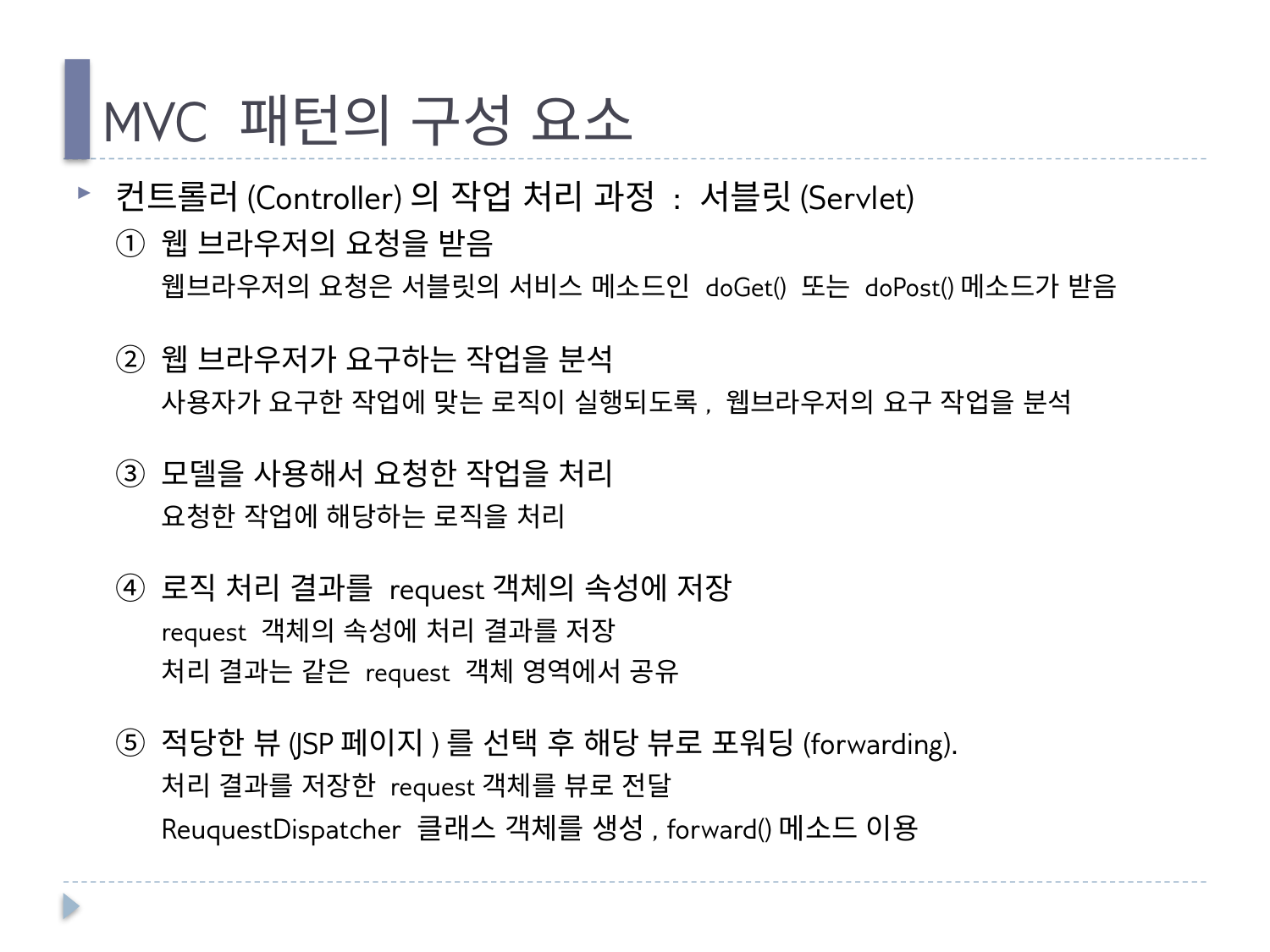

# MVC 패턴의 구성 요소
컨트롤러(Controller)의 작업 처리 과정 : 서블릿(Servlet)
① 웹 브라우저의 요청을 받음
웹브라우저의 요청은 서블릿의 서비스 메소드인 doGet() 또는 doPost()메소드가 받음

② 웹 브라우저가 요구하는 작업을 분석
사용자가 요구한 작업에 맞는 로직이 실행되도록, 웹브라우저의 요구 작업을 분석

③ 모델을 사용해서 요청한 작업을 처리
요청한 작업에 해당하는 로직을 처리

④ 로직 처리 결과를 request객체의 속성에 저장
request 객체의 속성에 처리 결과를 저장
처리 결과는 같은 request 객체 영역에서 공유

⑤ 적당한 뷰(JSP페이지)를 선택 후 해당 뷰로 포워딩(forwarding).
처리 결과를 저장한 request객체를 뷰로 전달
ReuquestDispatcher 클래스 객체를 생성, forward()메소드 이용